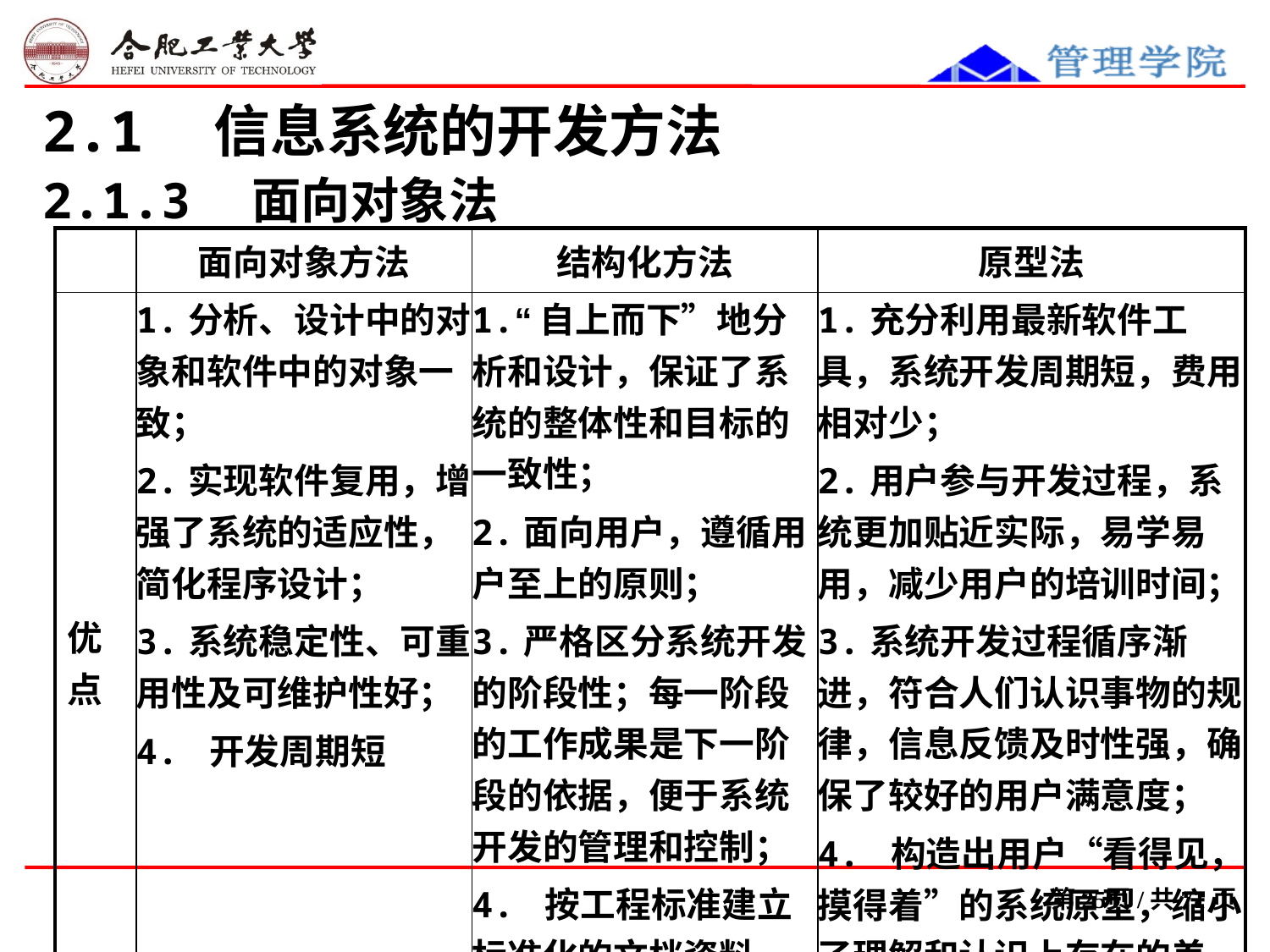

2.1　信息系统的开发方法
2.1.3　面向对象法
|  | 面向对象方法 | 结构化方法 | 原型法 |
| --- | --- | --- | --- |
| 优点 | 1.分析、设计中的对象和软件中的对象一致； 2.实现软件复用，增强了系统的适应性，简化程序设计； 3.系统稳定性、可重用性及可维护性好； 4. 开发周期短 | 1.“自上而下”地分析和设计，保证了系统的整体性和目标的一致性； 2.面向用户，遵循用户至上的原则； 3.严格区分系统开发的阶段性；每一阶段的工作成果是下一阶段的依据，便于系统开发的管理和控制； 4. 按工程标准建立标准化的文档资料。 | 1.充分利用最新软件工具，系统开发周期短，费用相对少； 2.用户参与开发过程，系统更加贴近实际，易学易用，减少用户的培训时间； 3.系统开发过程循序渐进，符合人们认识事物的规律，信息反馈及时性强，确保了较好的用户满意度； 4. 构造出用户“看得见，摸得着”的系统原型，缩小了理解和认识上存在的差距。 |